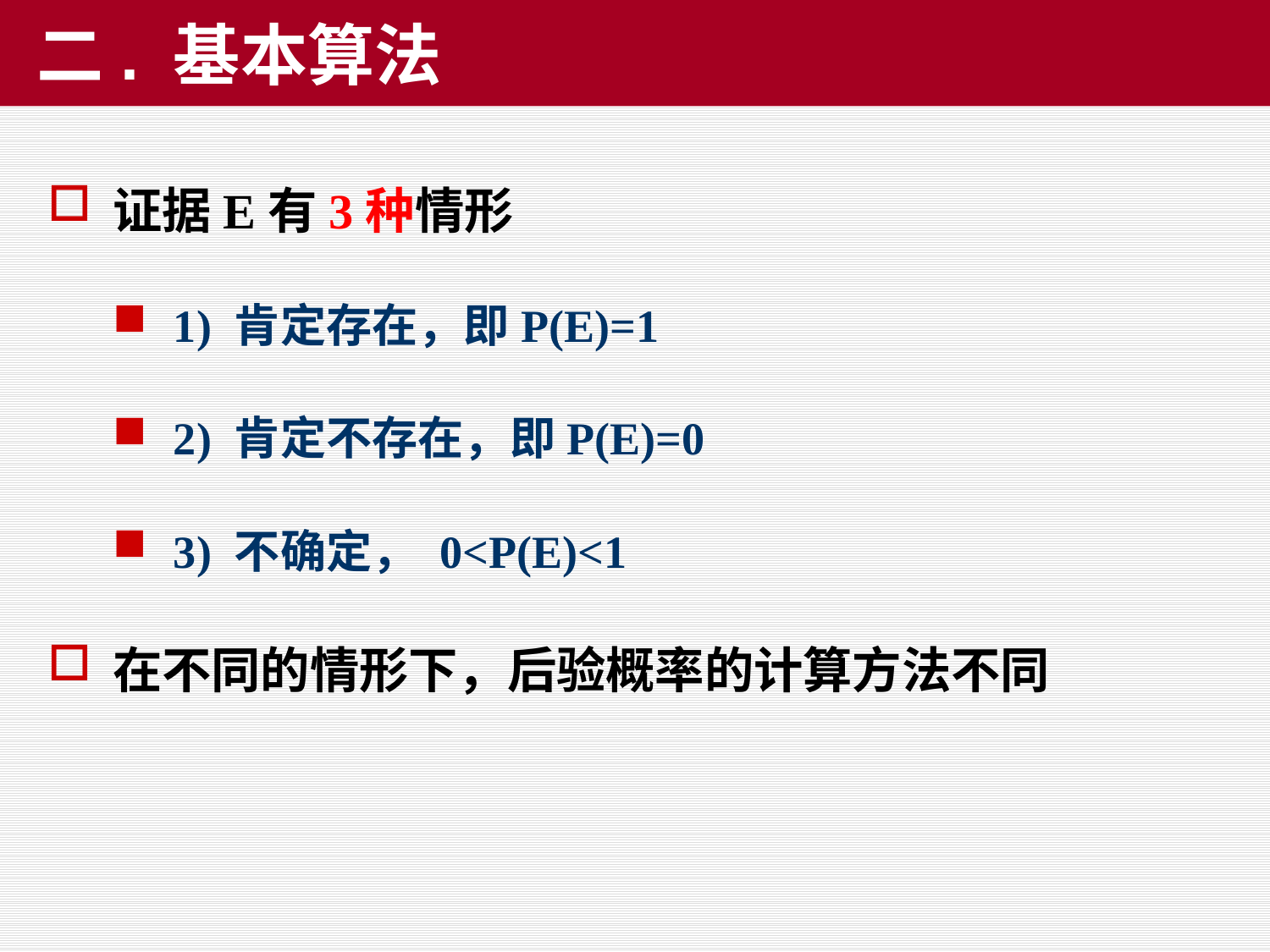

# 二. 基本算法
证据E有3种情形
1) 肯定存在，即P(E)=1
2) 肯定不存在，即P(E)=0
3) 不确定， 0<P(E)<1
在不同的情形下，后验概率的计算方法不同